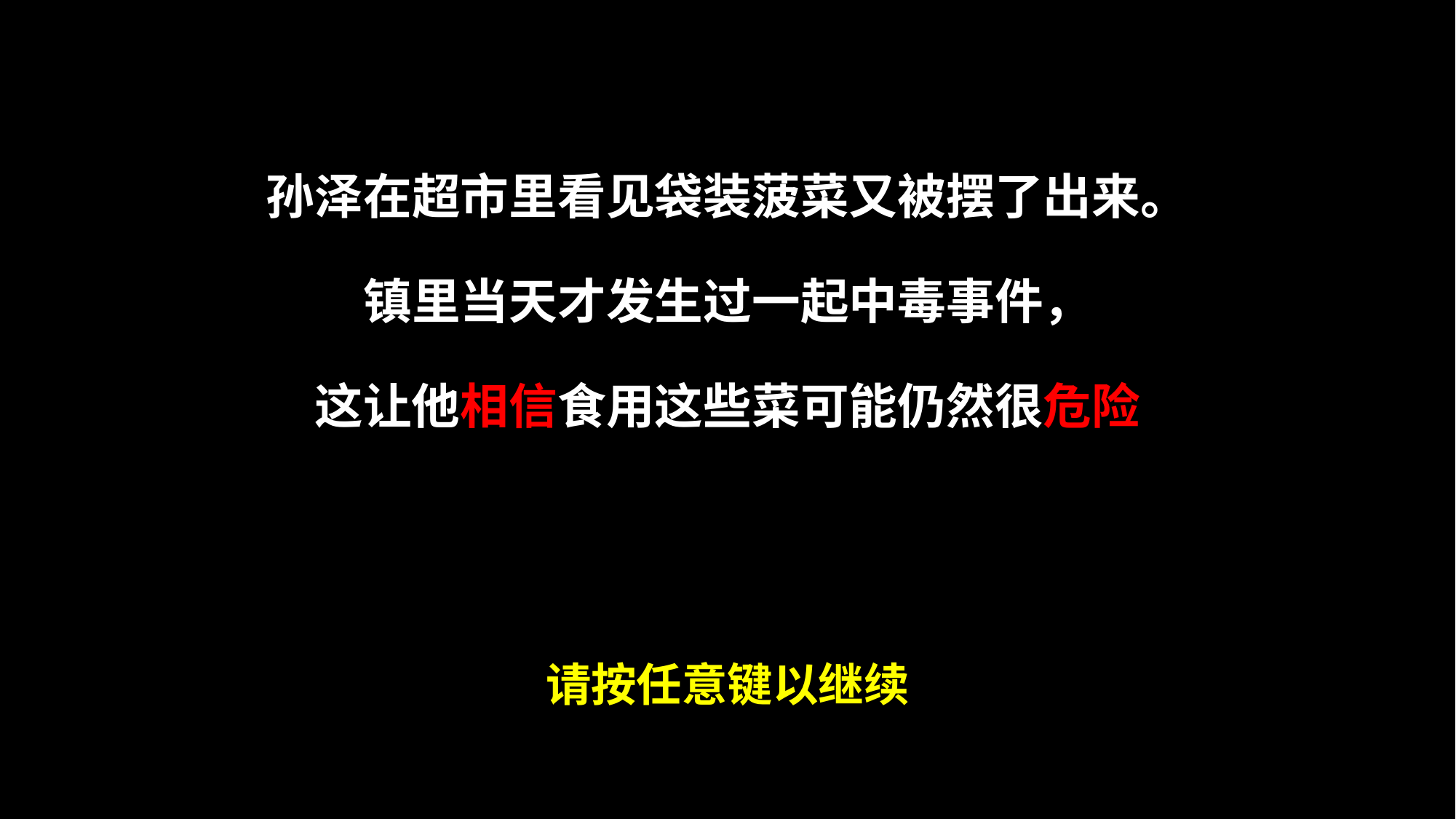

# 孙泽在超市里看见袋装菠菜又被摆了出来。 镇里当天才发生过一起中毒事件， 这让他相信食用这些菜可能仍然很危险
请按任意键以继续